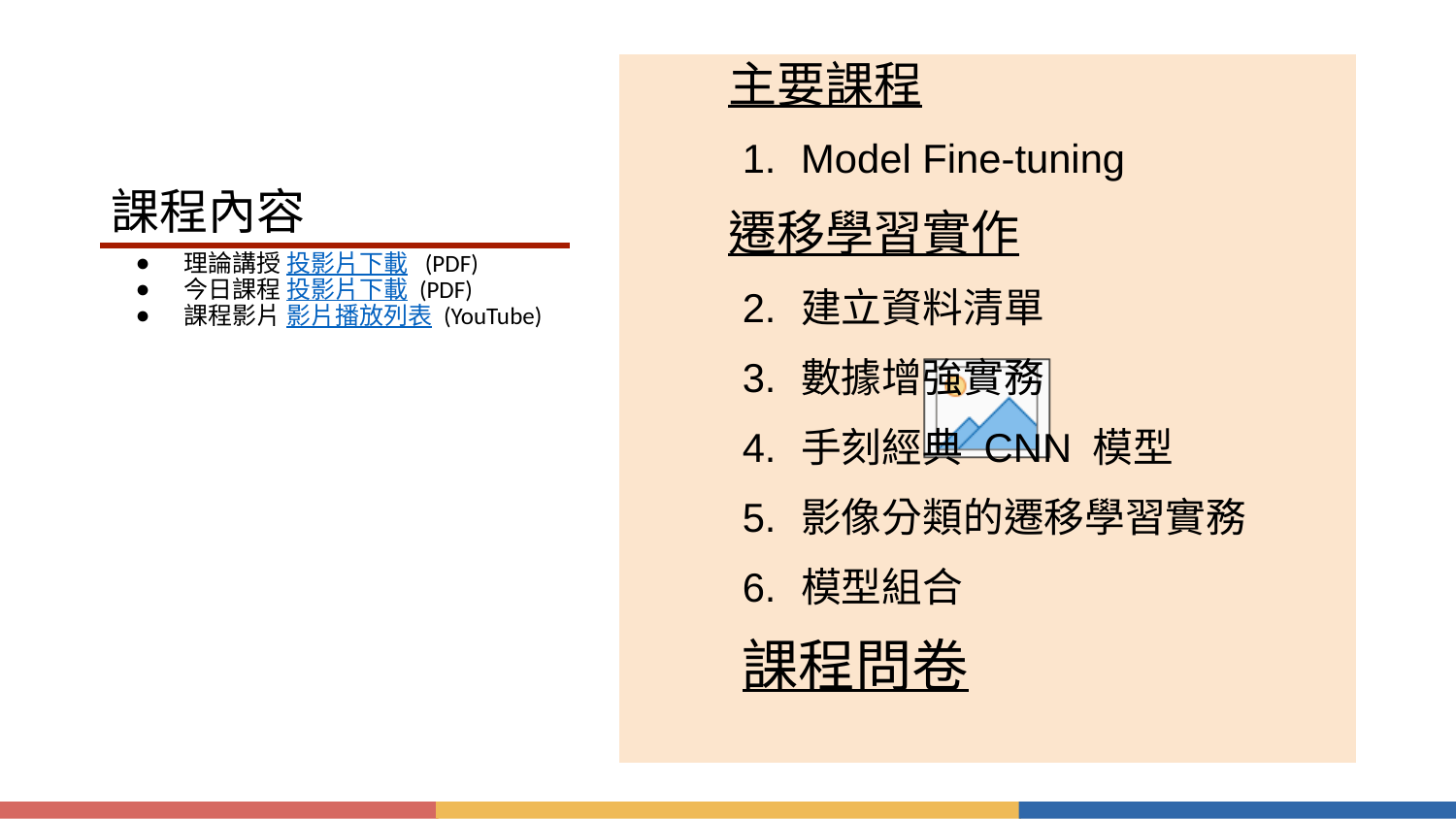

# 課程內容
主要課程
Model Fine-tuning
遷移學習實作
建立資料清單
數據增強實務
手刻經典 CNN 模型
影像分類的遷移學習實務
模型組合
課程問卷
理論講授 投影片下載  (PDF)
今日課程 投影片下載 (PDF)
課程影片 影片播放列表 (YouTube)